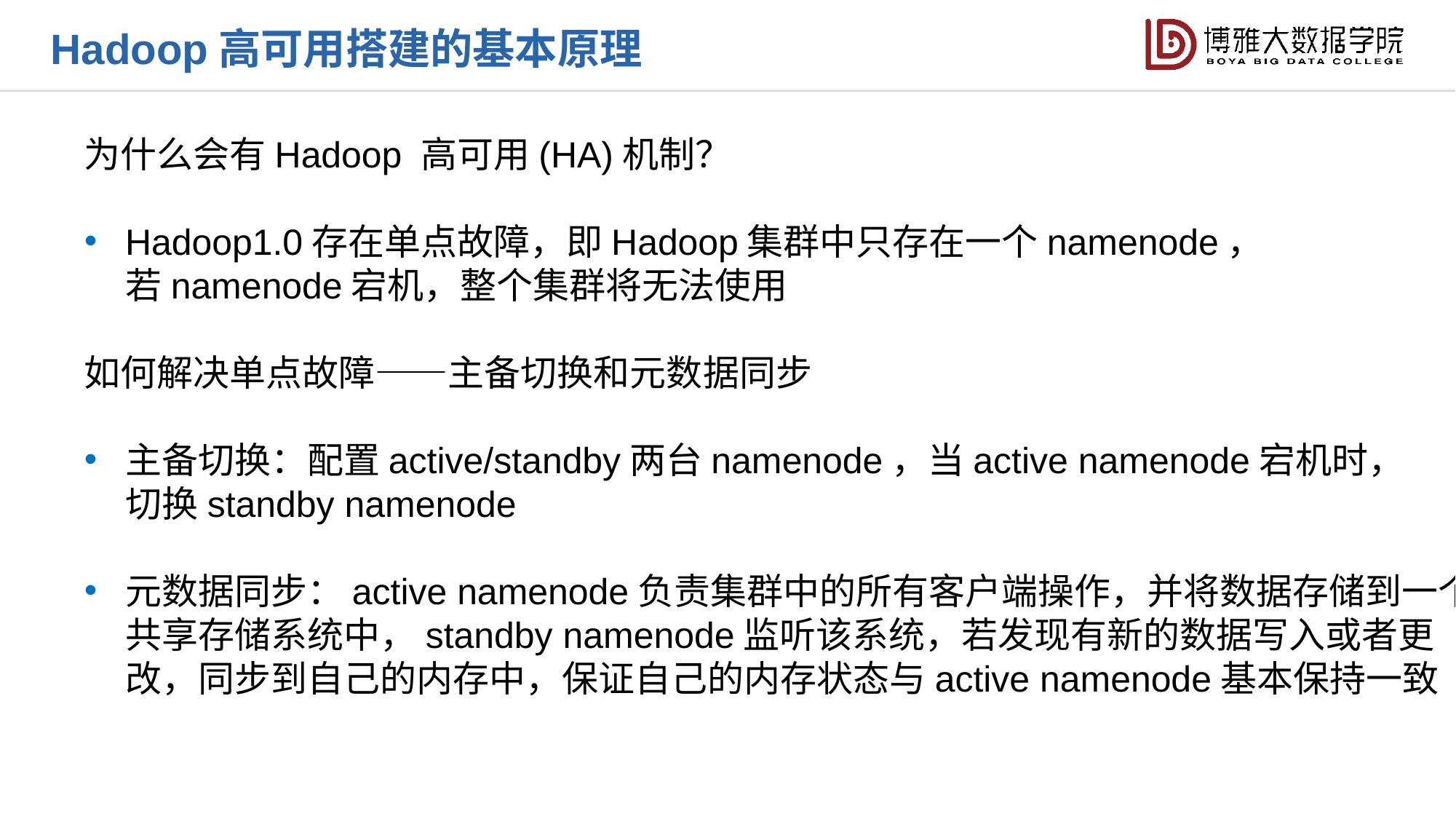

Hadoop高可用搭建的基本原理

为什么会有Hadoop 高可用(HA)机制？

Hadoop1.0存在单点故障，即Hadoop集群中只存在一个namenode，
    若namenode宕机，整个集群将无法使用

如何解决单点故障——主备切换和元数据同步

主备切换：配置active/standby两台namenode，当active namenode宕机时，
    切换standby namenode

元数据同步：active namenode负责集群中的所有客户端操作，并将数据存储到一个
    共享存储系统中，standby namenode监听该系统，若发现有新的数据写入或者更
    改，同步到自己的内存中，保证自己的内存状态与active namenode基本保持一致